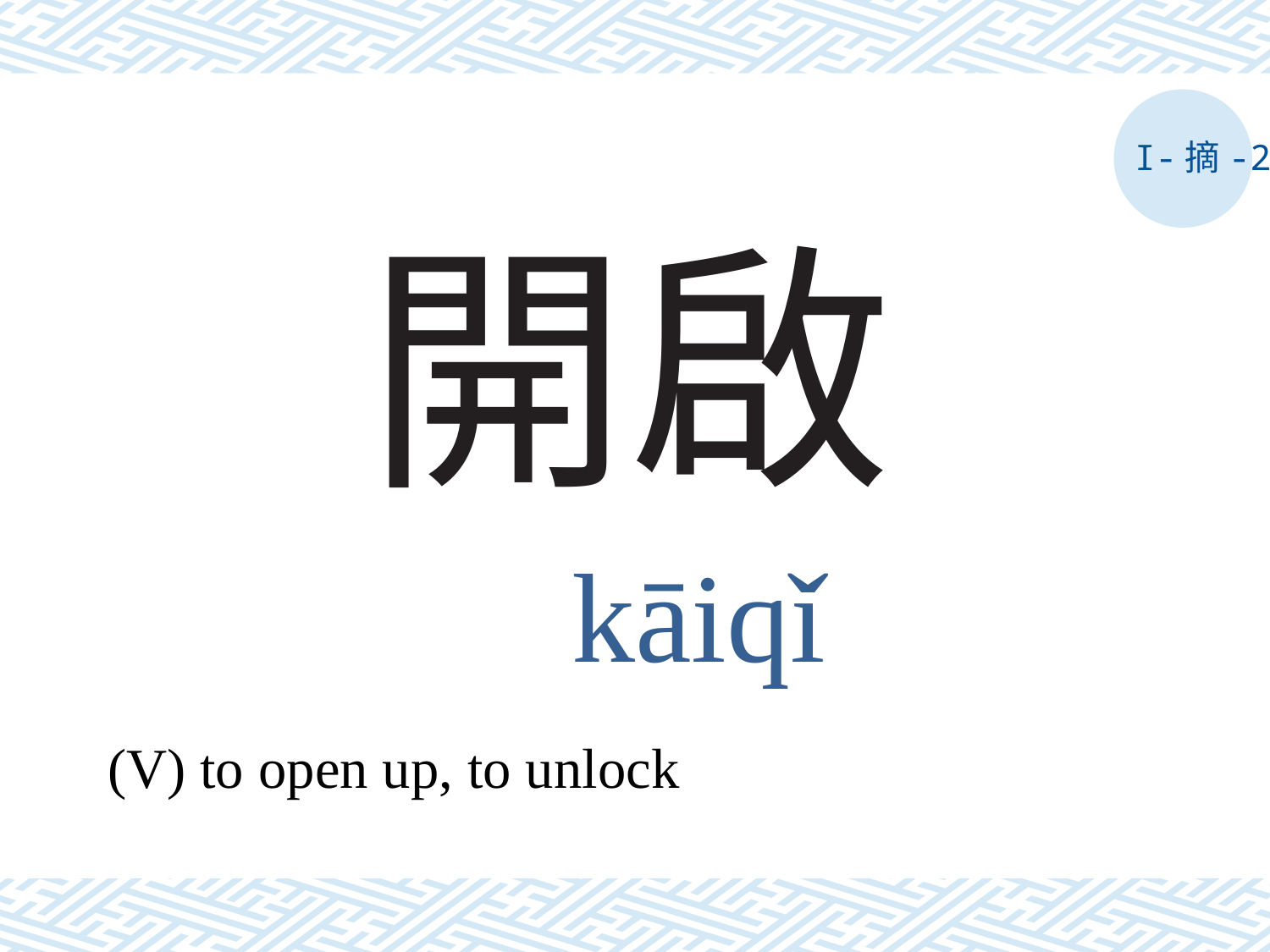

I-摘-2

# 開啟
kāiqǐ
(V) to open up, to unlock